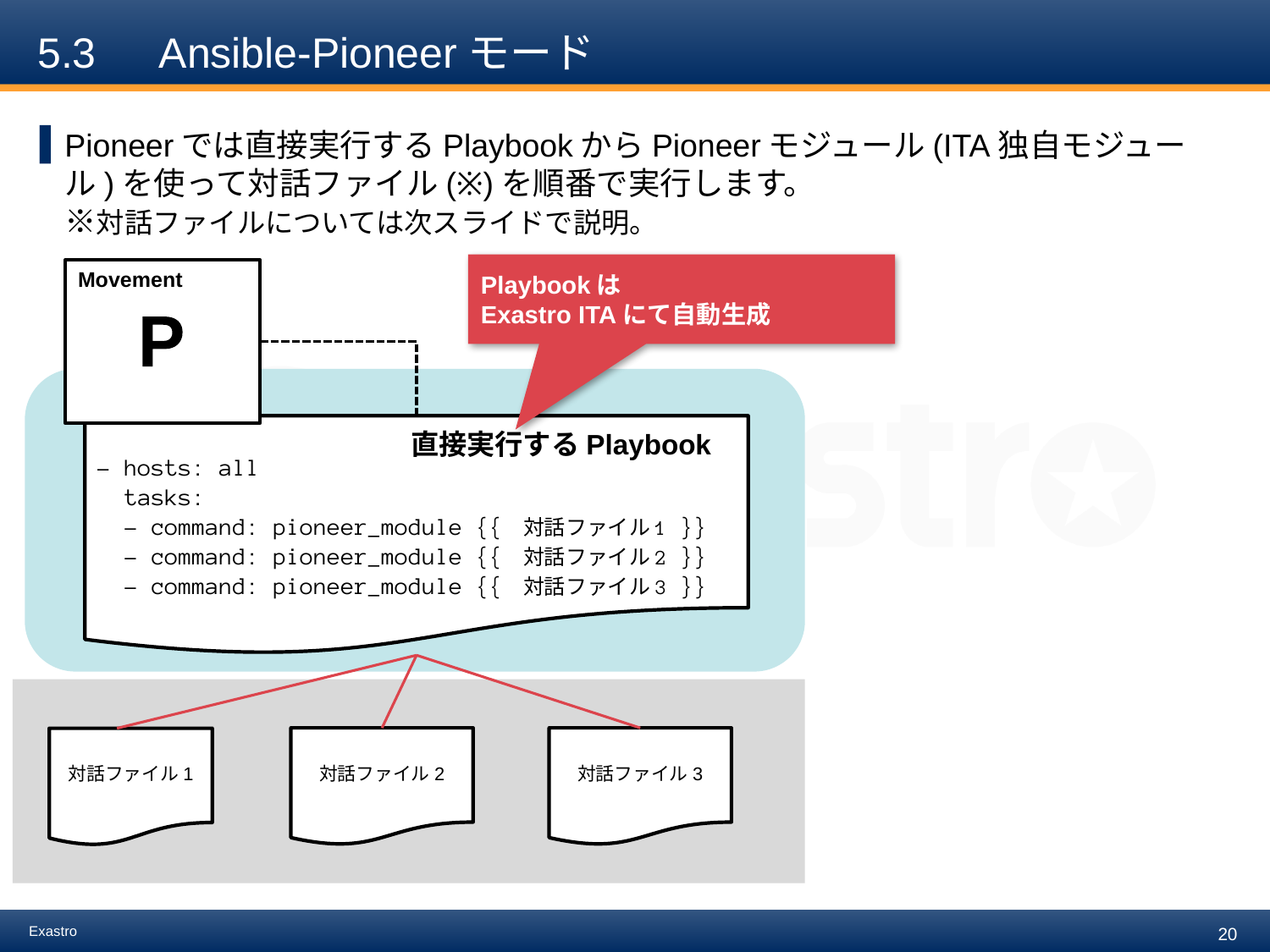

# 5.3　Ansible-Pioneerモード
Pioneerでは直接実行するPlaybookからPioneerモジュール(ITA独自モジュール)を使って対話ファイル(※)を順番で実行します。
※対話ファイルについては次スライドで説明。
Playbookは
Exastro ITAにて自動生成
Movement
P

- hosts: all
  tasks:
  - command: pioneer_module {{ 対話ファイル1 }}
  - command: pioneer_module {{ 対話ファイル2 }}
  - command: pioneer_module {{ 対話ファイル3 }}
直接実行するPlaybook

対話ファイル2

対話ファイル3

対話ファイル1